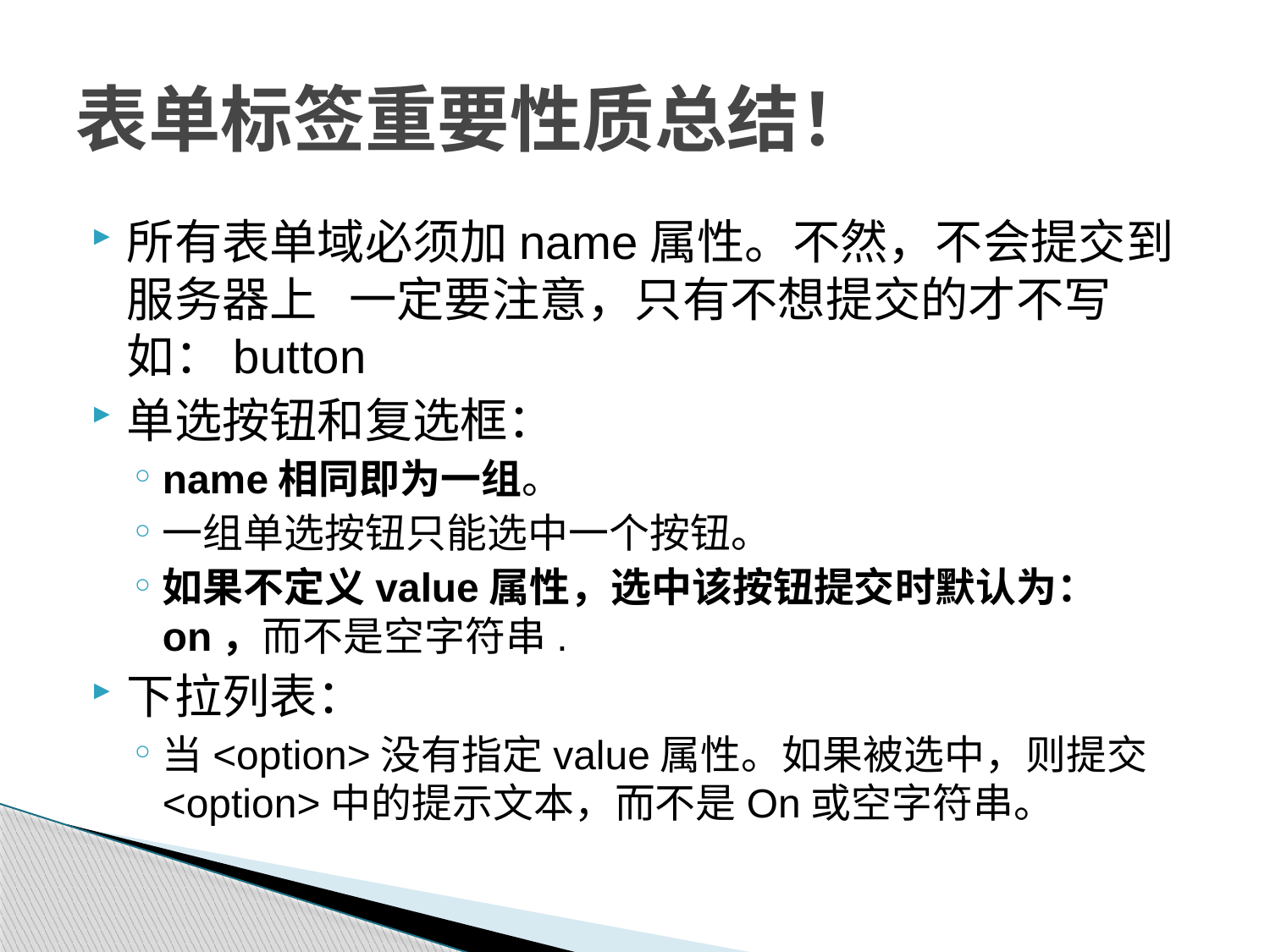

# 表单标签重要性质总结！
所有表单域必须加name属性。不然，不会提交到服务器上   一定要注意，只有不想提交的才不写如：button
单选按钮和复选框：
name相同即为一组。
一组单选按钮只能选中一个按钮。
如果不定义value属性，选中该按钮提交时默认为：on，而不是空字符串.
下拉列表：
当<option>没有指定value属性。如果被选中，则提交<option>中的提示文本，而不是On或空字符串。